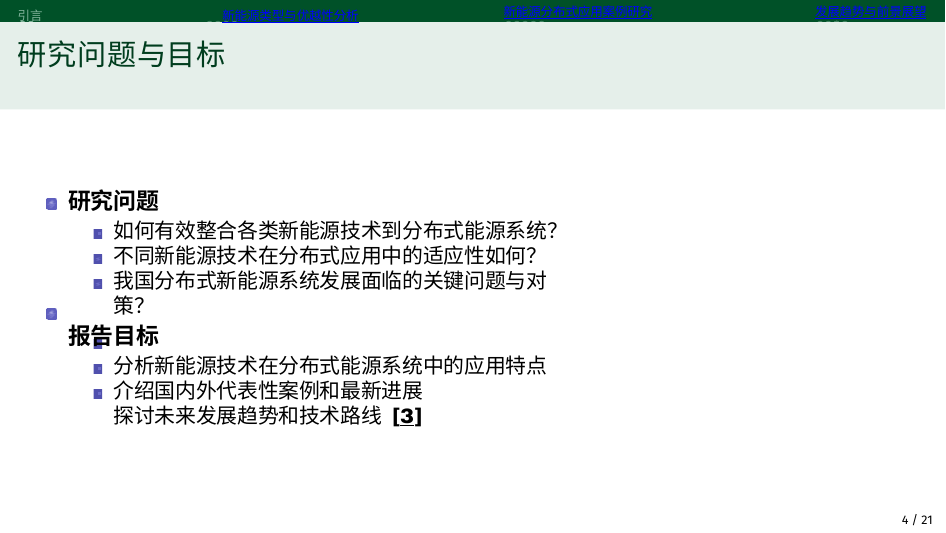

引言	新能源类型与优越性分析

研究问题与目标

新能源分布式应用案例研究
发展趋势与前景展望

研究问题
如何有效整合各类新能源技术到分布式能源系统？ 不同新能源技术在分布式应用中的适应性如何？
我国分布式新能源系统发展面临的关键问题与对策？
报告目标
分析新能源技术在分布式能源系统中的应用特点 介绍国内外代表性案例和最新进展
探讨未来发展趋势和技术路线 [3]

4 / 21